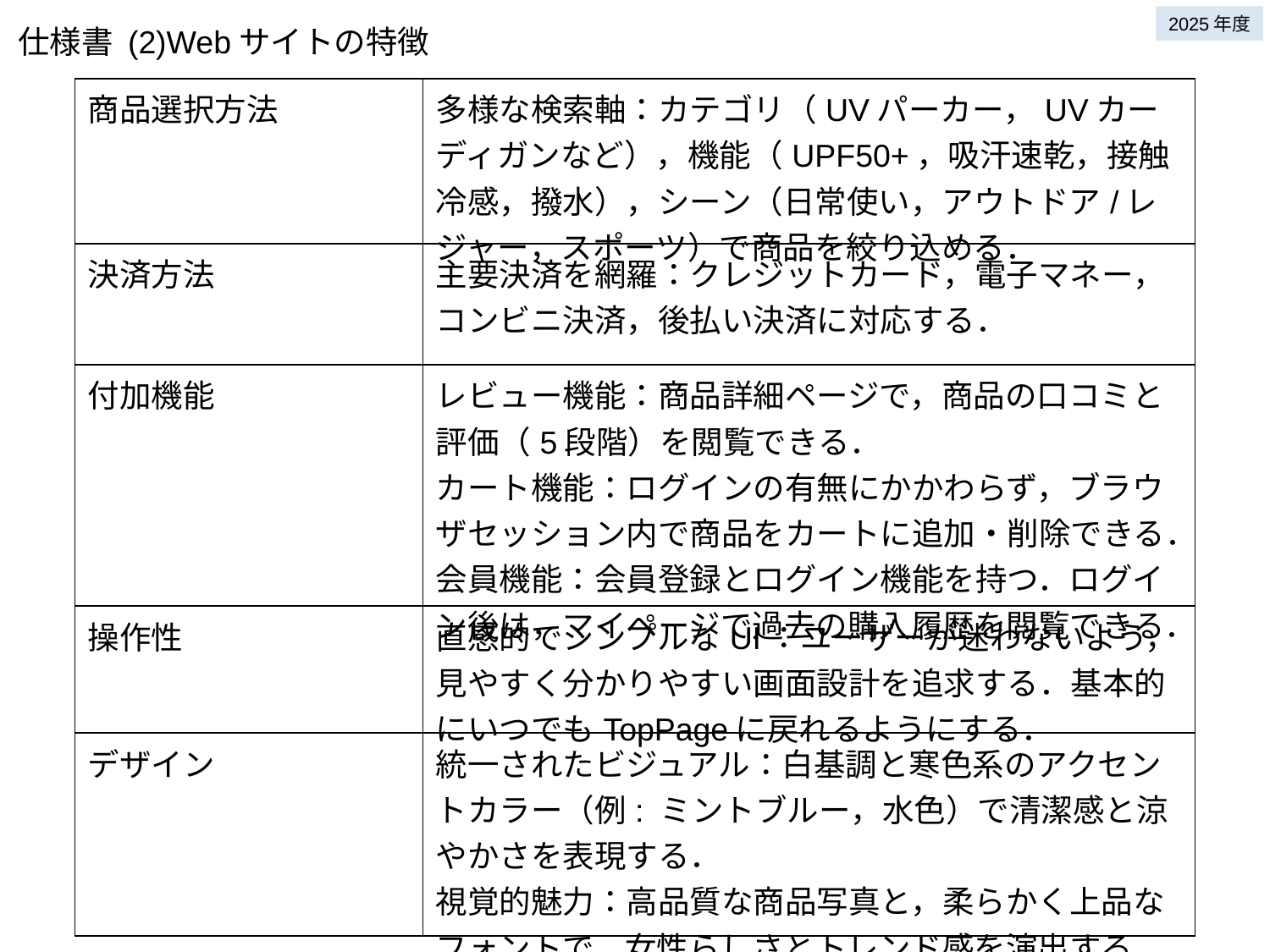

仕様書 (2)Webサイトの特徴
| 商品選択方法 | 多様な検索軸：カテゴリ（UVパーカー，UVカーディガンなど），機能（UPF50+，吸汗速乾，接触冷感，撥水），シーン（日常使い，アウトドア/レジャー，スポーツ）で商品を絞り込める． |
| --- | --- |
| 決済方法 | 主要決済を網羅：クレジットカード，電子マネー，コンビニ決済，後払い決済に対応する． |
| 付加機能 | レビュー機能：商品詳細ページで，商品の口コミと評価（5段階）を閲覧できる． カート機能：ログインの有無にかかわらず，ブラウザセッション内で商品をカートに追加・削除できる． 会員機能：会員登録とログイン機能を持つ．ログイン後は，マイページで過去の購入履歴を閲覧できる． |
| 操作性 | 直感的でシンプルなUI：ユーザーが迷わないよう，見やすく分かりやすい画面設計を追求する．基本的にいつでもTopPageに戻れるようにする． |
| デザイン | 統一されたビジュアル：白基調と寒色系のアクセントカラー（例: ミントブルー，水色）で清潔感と涼やかさを表現する． 視覚的魅力：高品質な商品写真と，柔らかく上品なフォントで，女性らしさとトレンド感を演出する． |